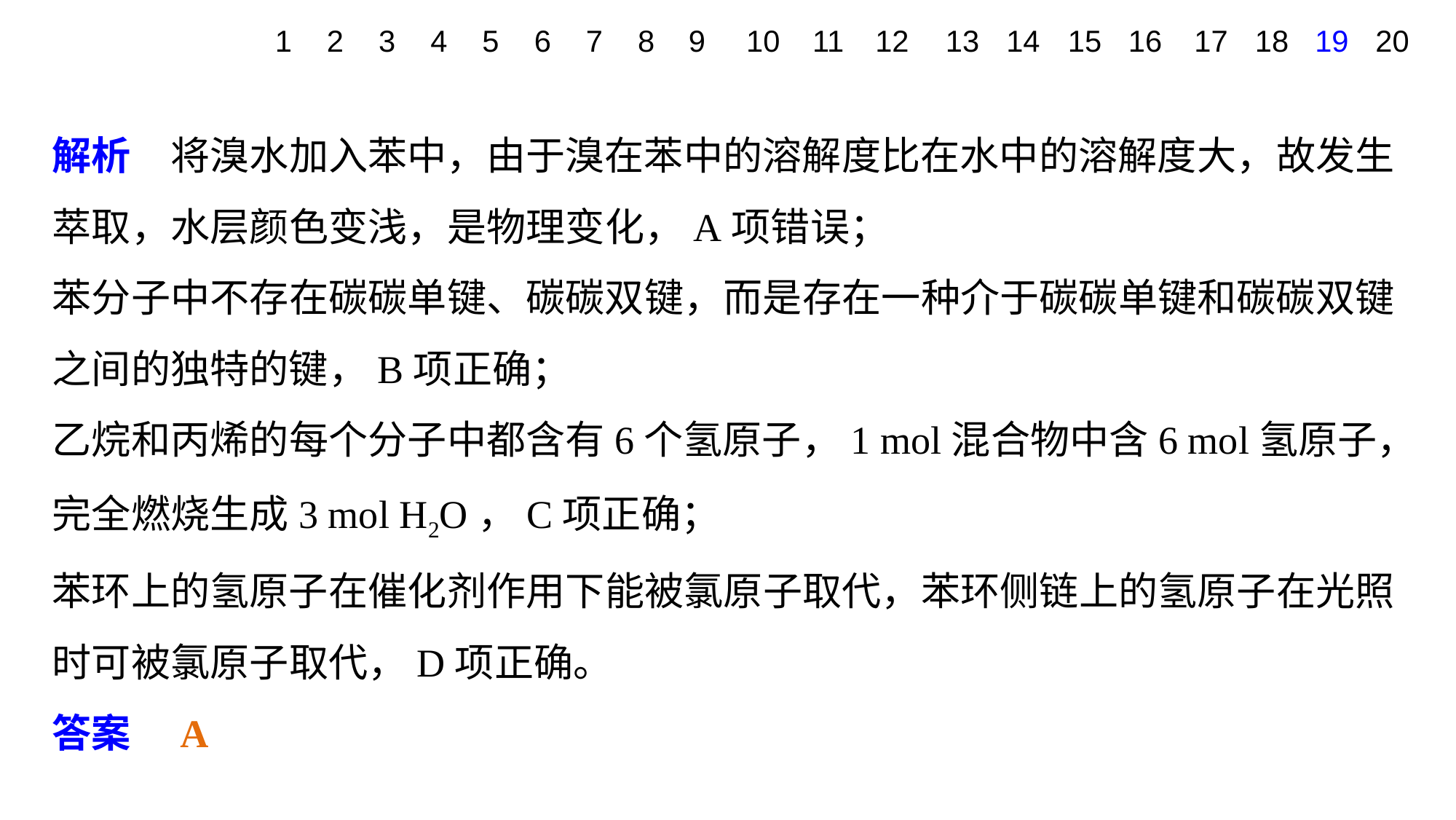

1
2
3
4
5
6
7
8
9
10
11
12
13
14
15
16
17
18
19
20
解析　将溴水加入苯中，由于溴在苯中的溶解度比在水中的溶解度大，故发生萃取，水层颜色变浅，是物理变化，A项错误；
苯分子中不存在碳碳单键、碳碳双键，而是存在一种介于碳碳单键和碳碳双键之间的独特的键，B项正确；
乙烷和丙烯的每个分子中都含有6个氢原子，1 mol混合物中含6 mol氢原子，完全燃烧生成3 mol H2O，C项正确；
苯环上的氢原子在催化剂作用下能被氯原子取代，苯环侧链上的氢原子在光照时可被氯原子取代，D项正确。
答案　A